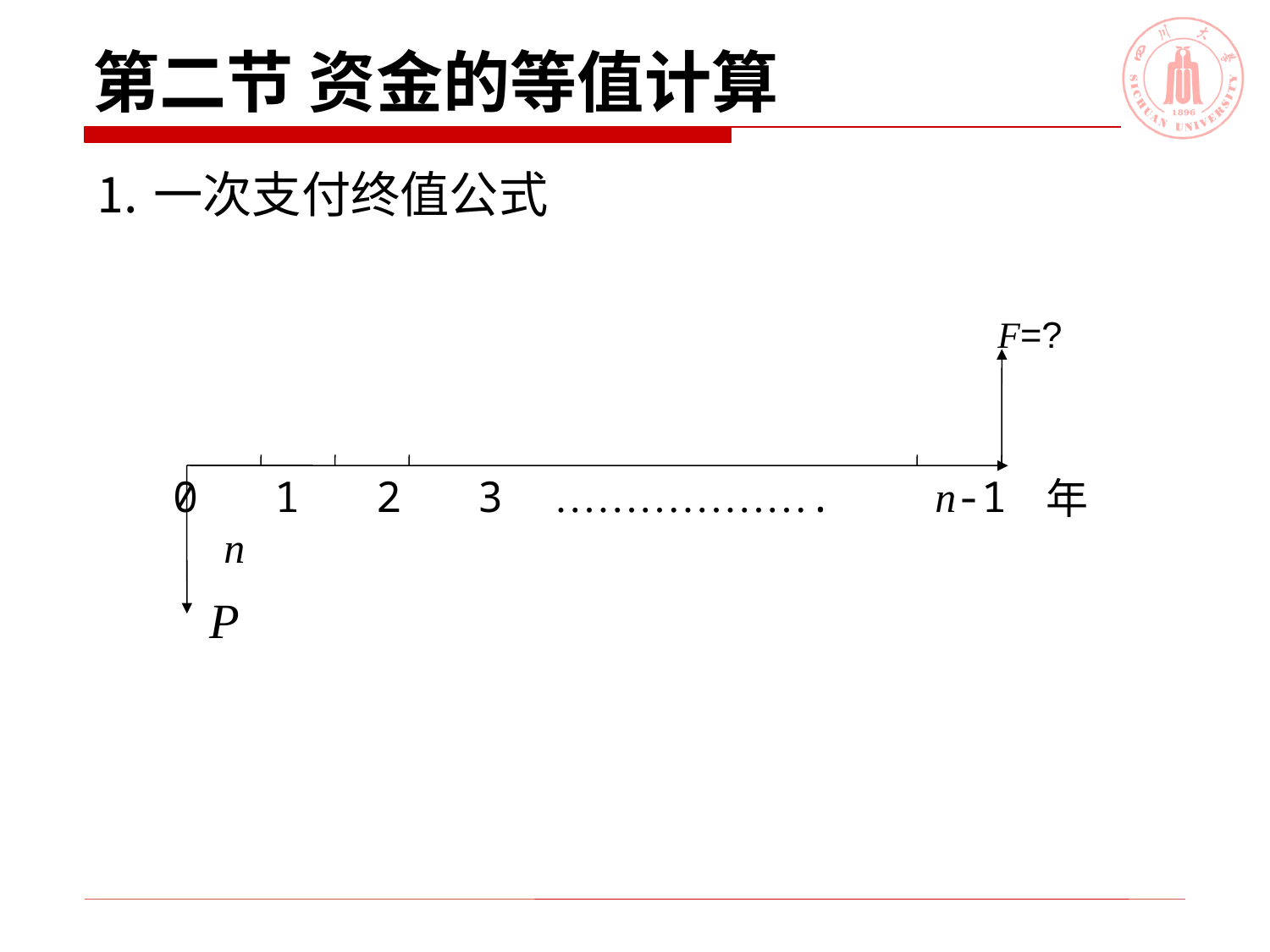

# 第二节 资金的等值计算
⒈一次支付终值公式
F=?

0   1   2   3  ……………….    n-1    n

年
P